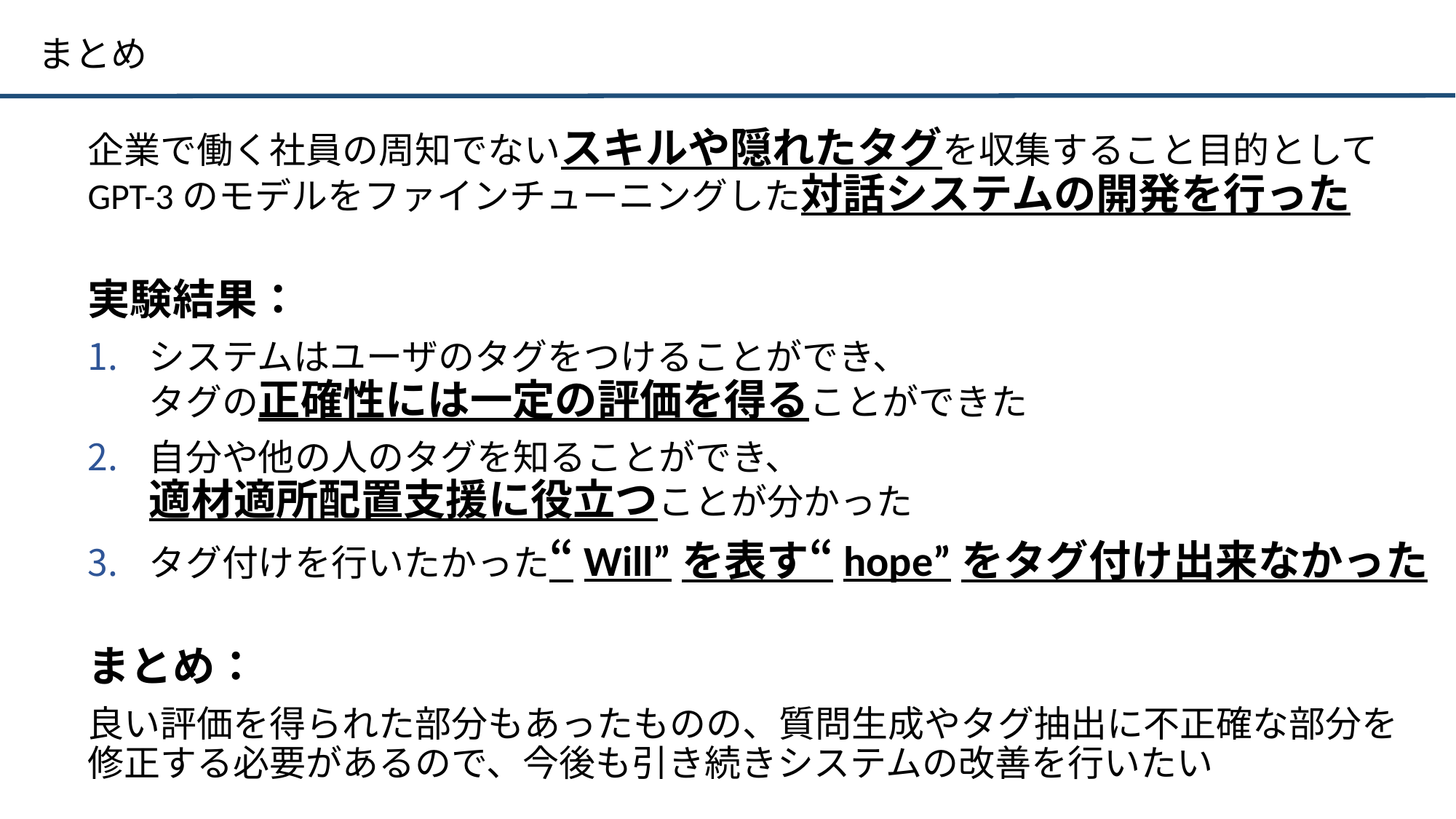

# まとめ
企業で働く社員の周知でないスキルや隠れたタグを収集すること目的として
GPT-3のモデルをファインチューニングした対話システムの開発を行った

実験結果：
システムはユーザのタグをつけることができ、
タグの正確性には一定の評価を得ることができた
自分や他の人のタグを知ることができ、
適材適所配置支援に役立つことが分かった
タグ付けを行いたかった“Will”を表す“hope”をタグ付け出来なかった

まとめ：
良い評価を得られた部分もあったものの、質問生成やタグ抽出に不正確な部分を
修正する必要があるので、今後も引き続きシステムの改善を行いたい